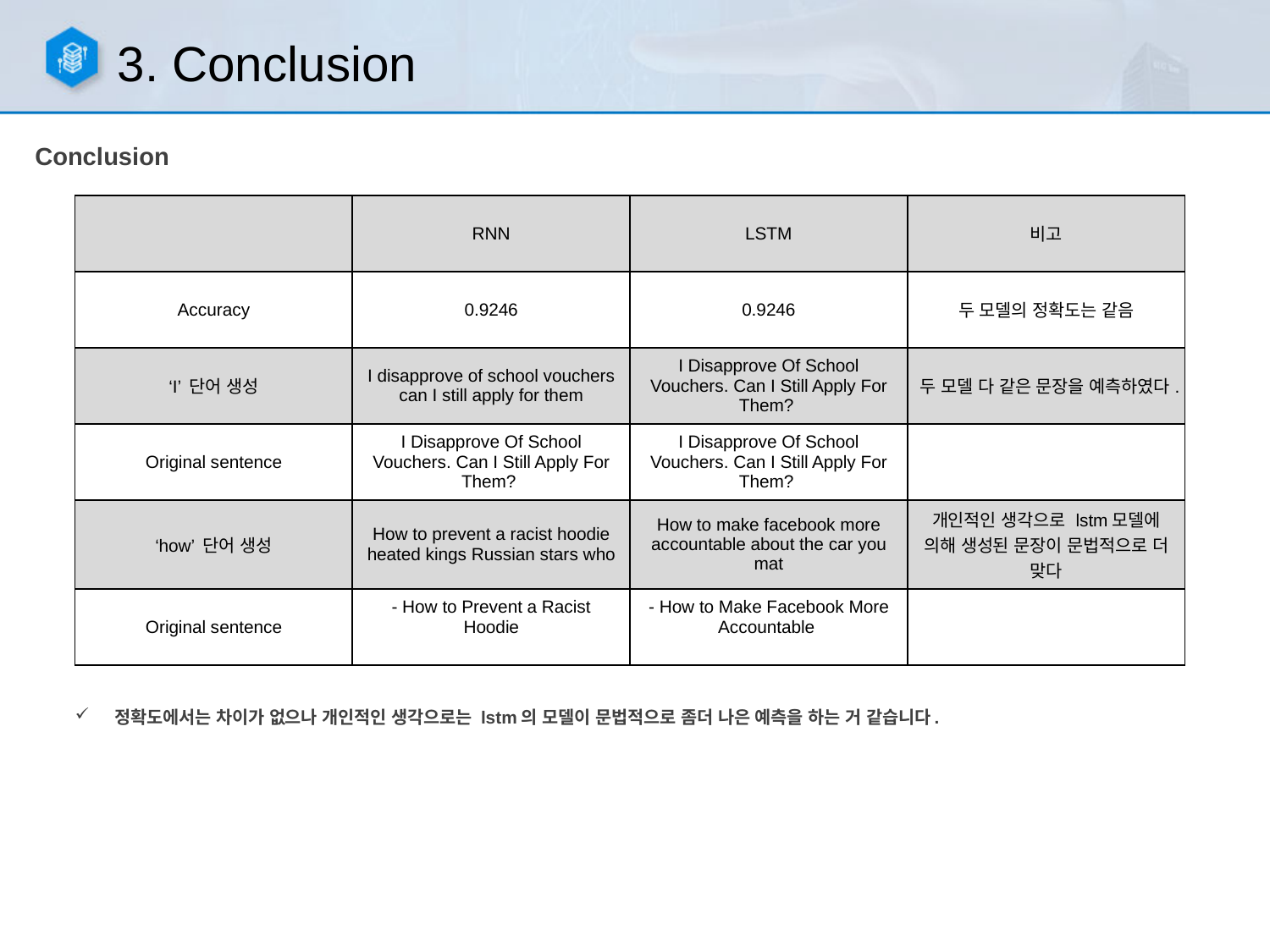

3. Conclusion
Conclusion
|  | RNN | LSTM | 비고 |
| --- | --- | --- | --- |
| Accuracy | 0.9246 | 0.9246 | 두 모델의 정확도는 같음 |
| ‘I’ 단어 생성 | I disapprove of school vouchers can I still apply for them | I Disapprove Of School Vouchers. Can I Still Apply For Them? | 두 모델 다 같은 문장을 예측하였다. |
| Original sentence | I Disapprove Of School Vouchers. Can I Still Apply For Them? | I Disapprove Of School Vouchers. Can I Still Apply For Them? |  |
| ‘how’ 단어 생성 | How to prevent a racist hoodie heated kings Russian stars who | How to make facebook more accountable about the car you mat | 개인적인 생각으로 lstm모델에 의해 생성된 문장이 문법적으로 더 맞다 |
| Original sentence | - How to Prevent a Racist Hoodie | - How to Make Facebook More Accountable |  |
정확도에서는 차이가 없으나 개인적인 생각으로는 lstm의 모델이 문법적으로 좀더 나은 예측을 하는 거 같습니다.